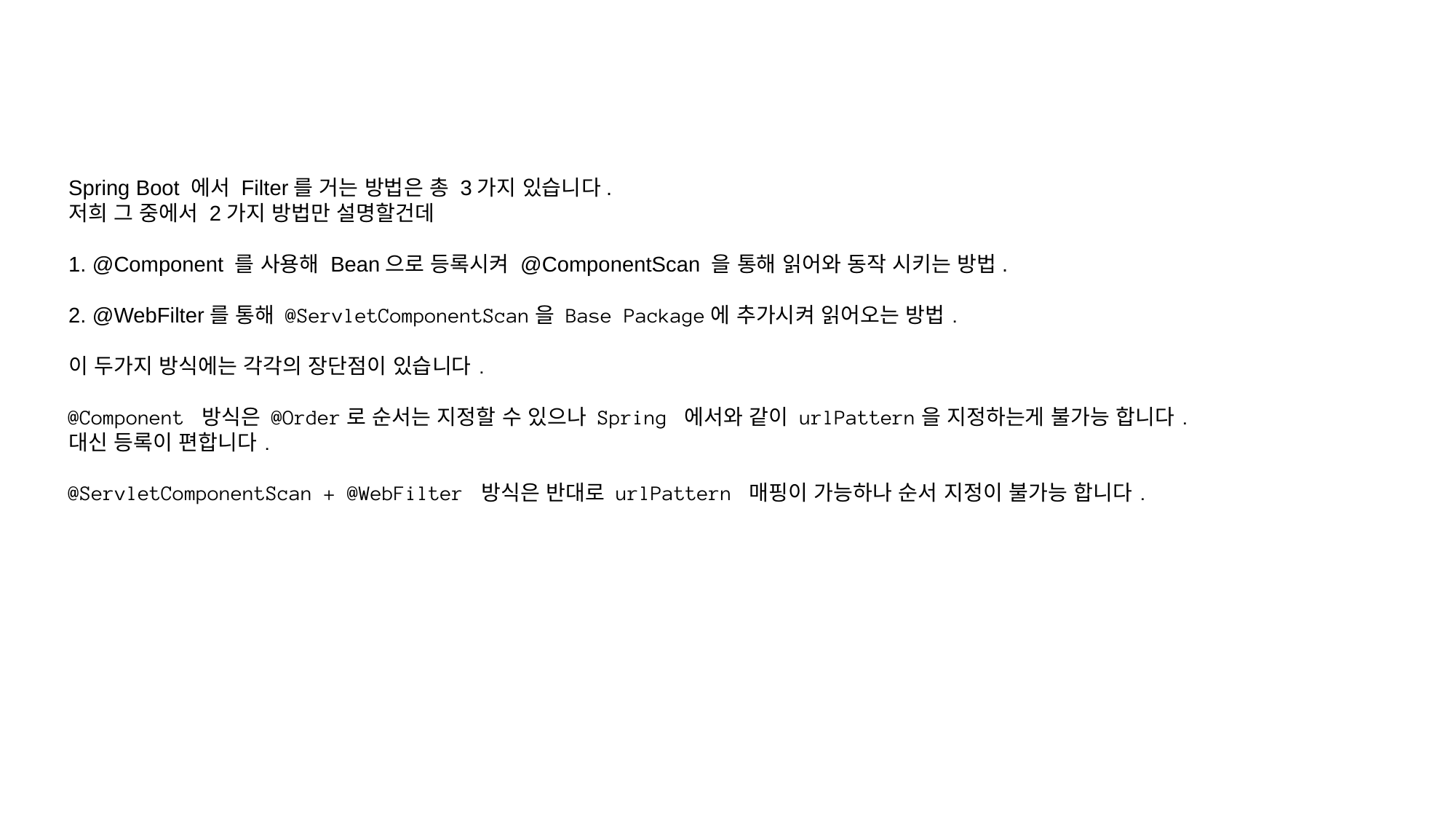

Spring Boot 에서 Filter를 거는 방법은 총 3가지 있습니다.
저희 그 중에서 2가지 방법만 설명할건데

1. @Component 를 사용해 Bean으로 등록시켜 @ComponentScan 을 통해 읽어와 동작 시키는 방법.

2. @WebFilter를 통해 @ServletComponentScan을 Base Package에 추가시켜 읽어오는 방법.

이 두가지 방식에는 각각의 장단점이 있습니다.

@Component 방식은 @Order로 순서는 지정할 수 있으나 Spring 에서와 같이 urlPattern을 지정하는게 불가능 합니다.
대신 등록이 편합니다.

@ServletComponentScan + @WebFilter 방식은 반대로 urlPattern 매핑이 가능하나 순서 지정이 불가능 합니다.